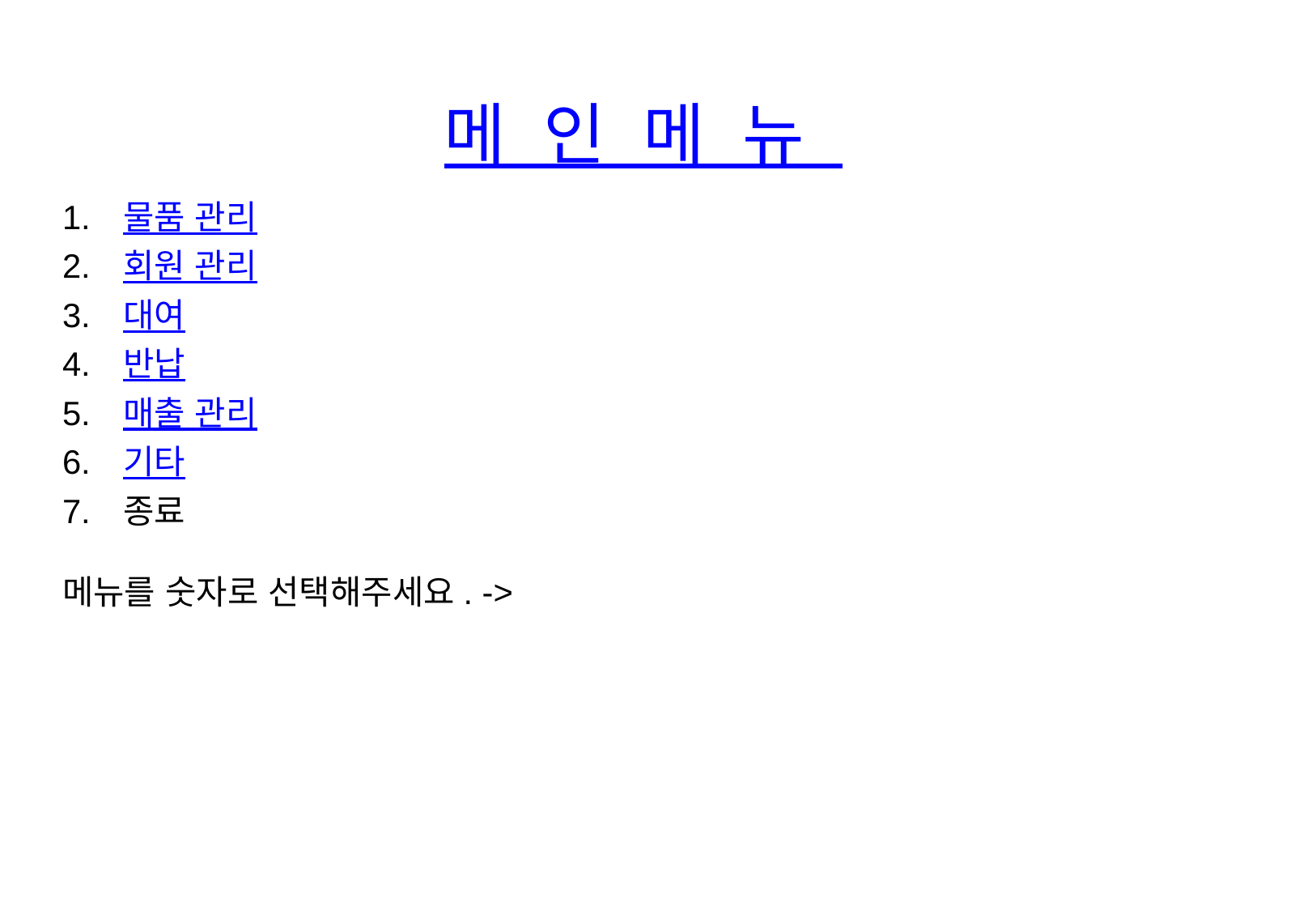

메  인  메  뉴
물품 관리
회원 관리
대여
반납
매출 관리
기타
종료

메뉴를 숫자로 선택해주세요. ->